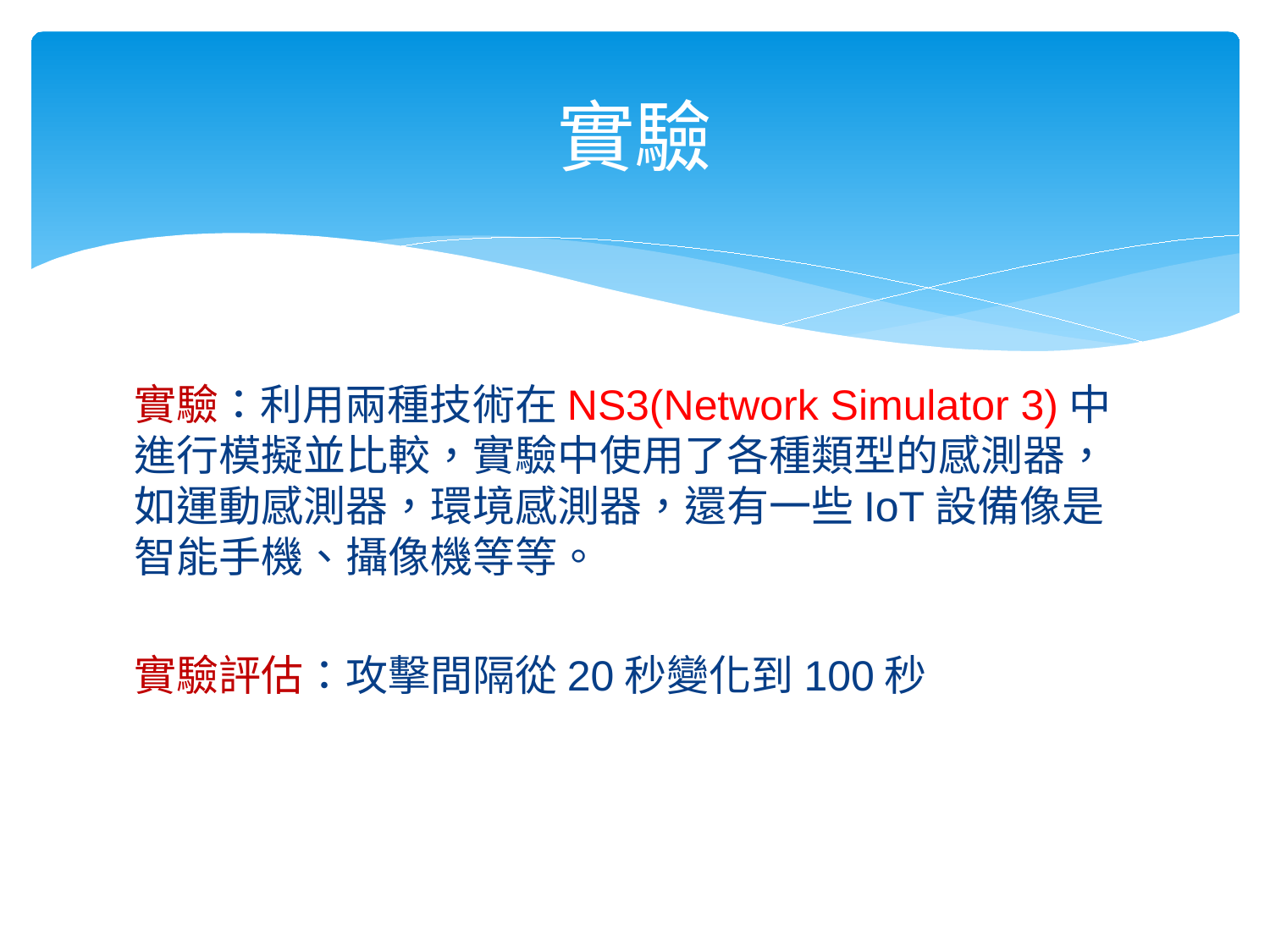

# 實驗
實驗：利用兩種技術在NS3(Network Simulator 3)中進行模擬並比較，實驗中使用了各種類型的感測器，如運動感測器，環境感測器，還有一些IoT設備像是智能手機、攝像機等等。

實驗評估：攻擊間隔從20秒變化到100秒